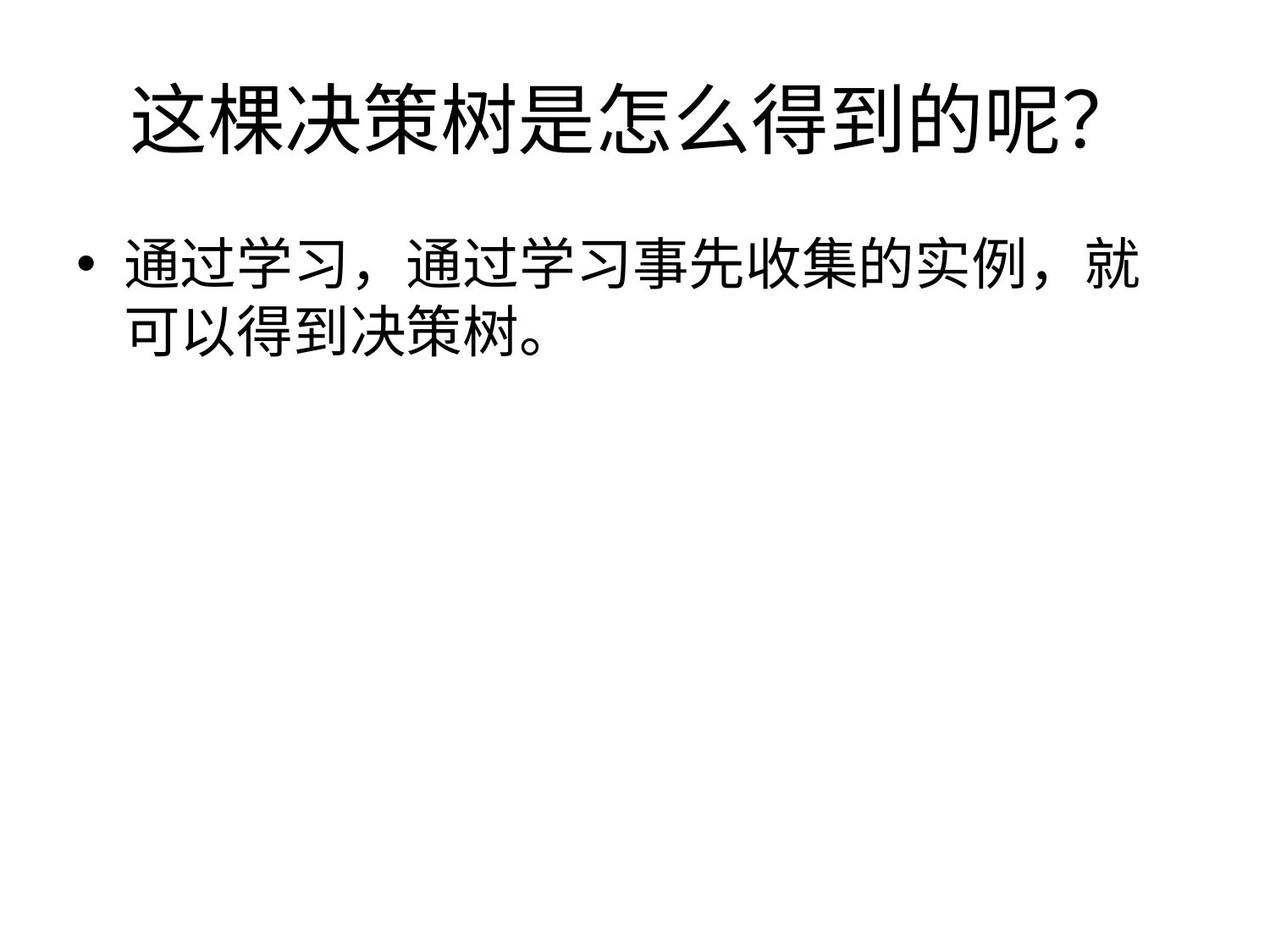

# 这棵决策树是怎么得到的呢？
通过学习，通过学习事先收集的实例，就可以得到决策树。